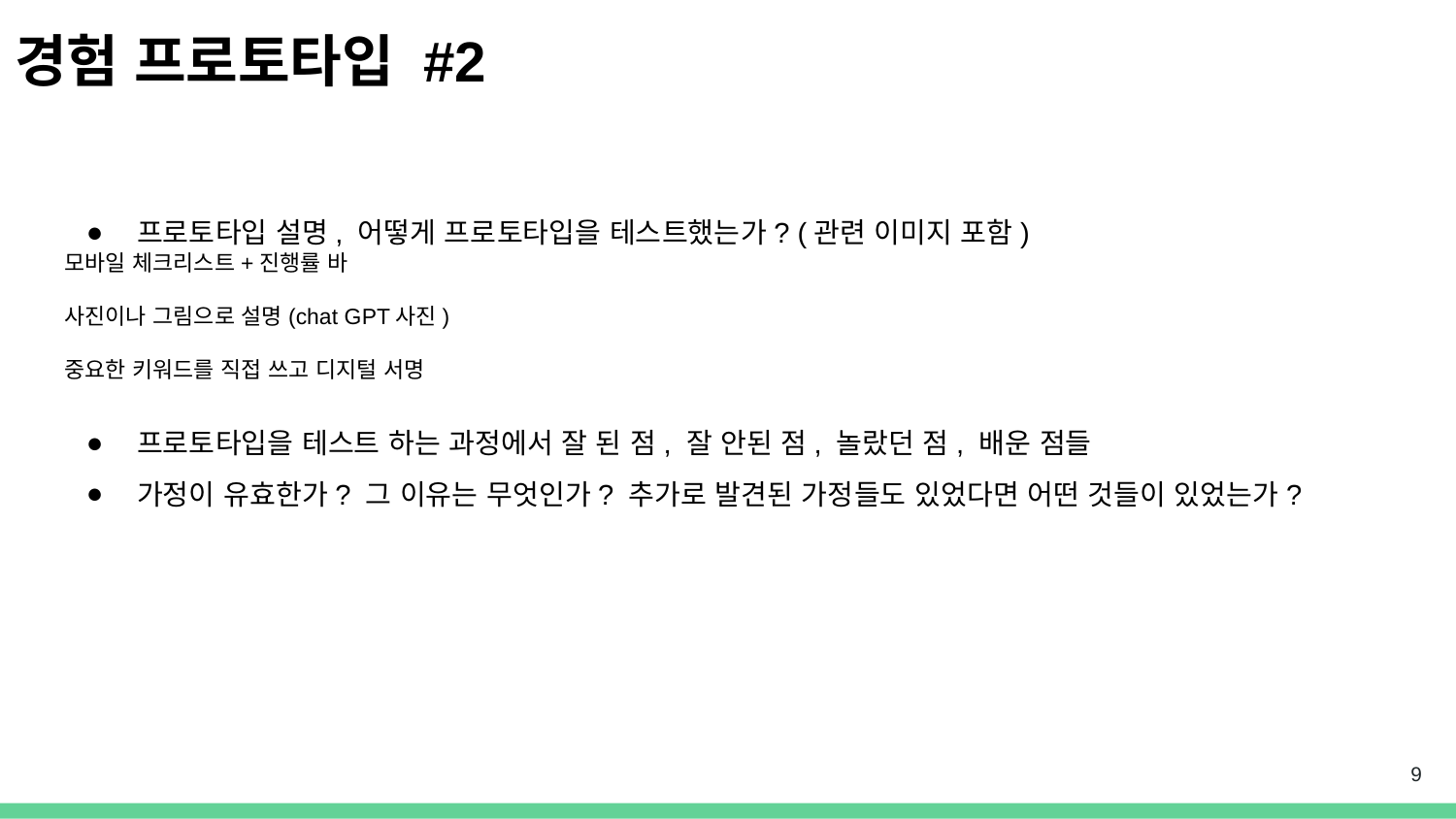

# 경험 프로토타입 #2
프로토타입 설명, 어떻게 프로토타입을 테스트했는가? (관련 이미지 포함)
모바일 체크리스트+진행률 바

사진이나 그림으로 설명(chat GPT사진)

중요한 키워드를 직접 쓰고 디지털 서명

프로토타입을 테스트 하는 과정에서 잘 된 점, 잘 안된 점, 놀랐던 점, 배운 점들
가정이 유효한가? 그 이유는 무엇인가? 추가로 발견된 가정들도 있었다면 어떤 것들이 있었는가?
9